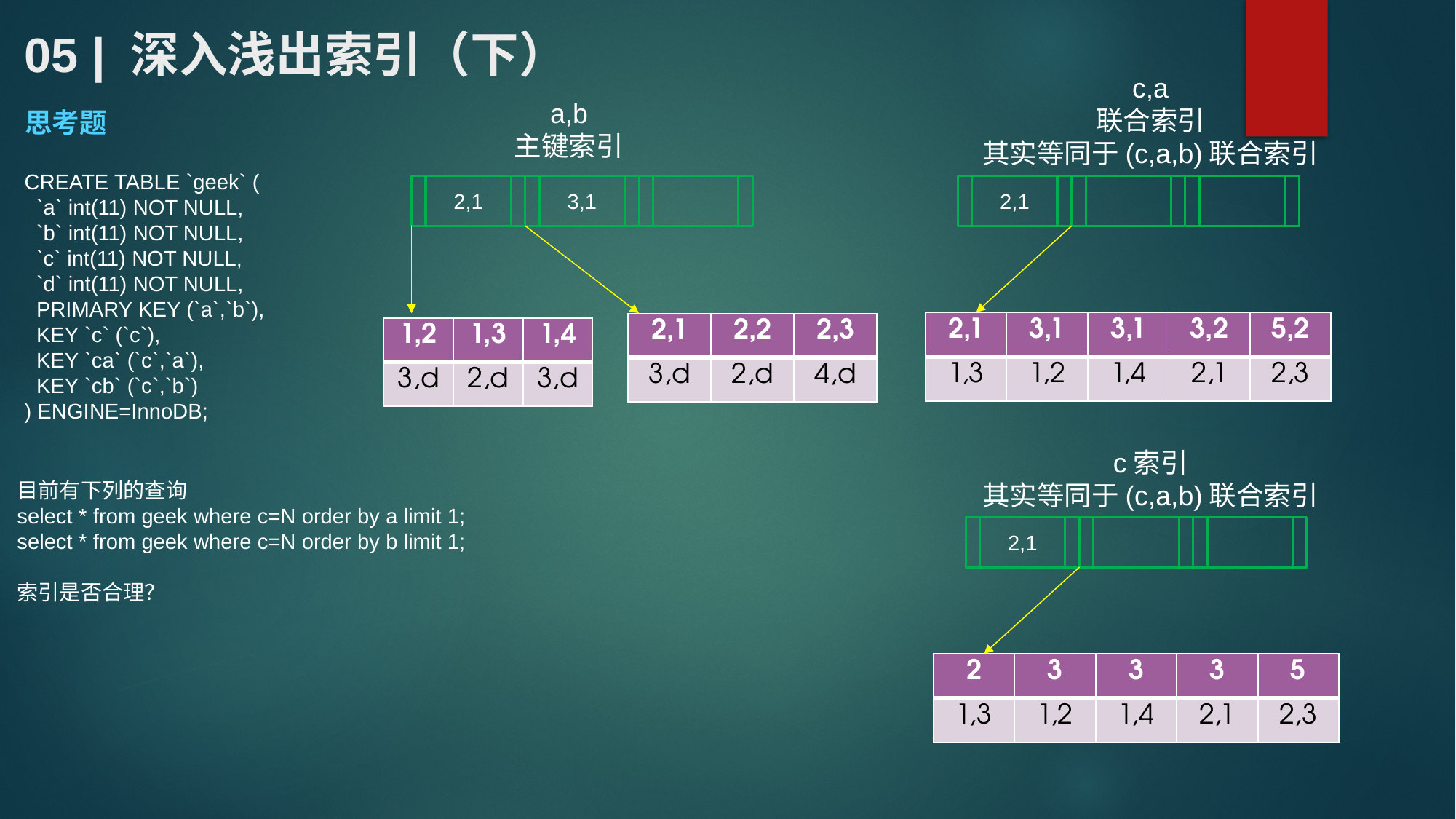

# 05 | 深入浅出索引（下）
c,a
联合索引
其实等同于(c,a,b)联合索引
a,b
主键索引
思考题
CREATE TABLE `geek` (
  `a` int(11) NOT NULL,
  `b` int(11) NOT NULL,
  `c` int(11) NOT NULL,
  `d` int(11) NOT NULL,
  PRIMARY KEY (`a`,`b`),
  KEY `c` (`c`),
  KEY `ca` (`c`,`a`),
  KEY `cb` (`c`,`b`)
) ENGINE=InnoDB;
2,1
3,1

2,1

| 2,1 | 3,1 | 3,1 | 3,2 | 5,2 |
| --- | --- | --- | --- | --- |
| 1,3 | 1,2 | 1,4 | 2,1 | 2,3 |
| 2,1 | 2,2 | 2,3 |
| --- | --- | --- |
| 3,d | 2,d | 4,d |
| 1,2 | 1,3 | 1,4 |
| --- | --- | --- |
| 3,d | 2,d | 3,d |
c索引
其实等同于(c,a,b)联合索引
目前有下列的查询
select * from geek where c=N order by a limit 1;
select * from geek where c=N order by b limit 1;

索引是否合理？
2,1

| 2 | 3 | 3 | 3 | 5 |
| --- | --- | --- | --- | --- |
| 1,3 | 1,2 | 1,4 | 2,1 | 2,3 |